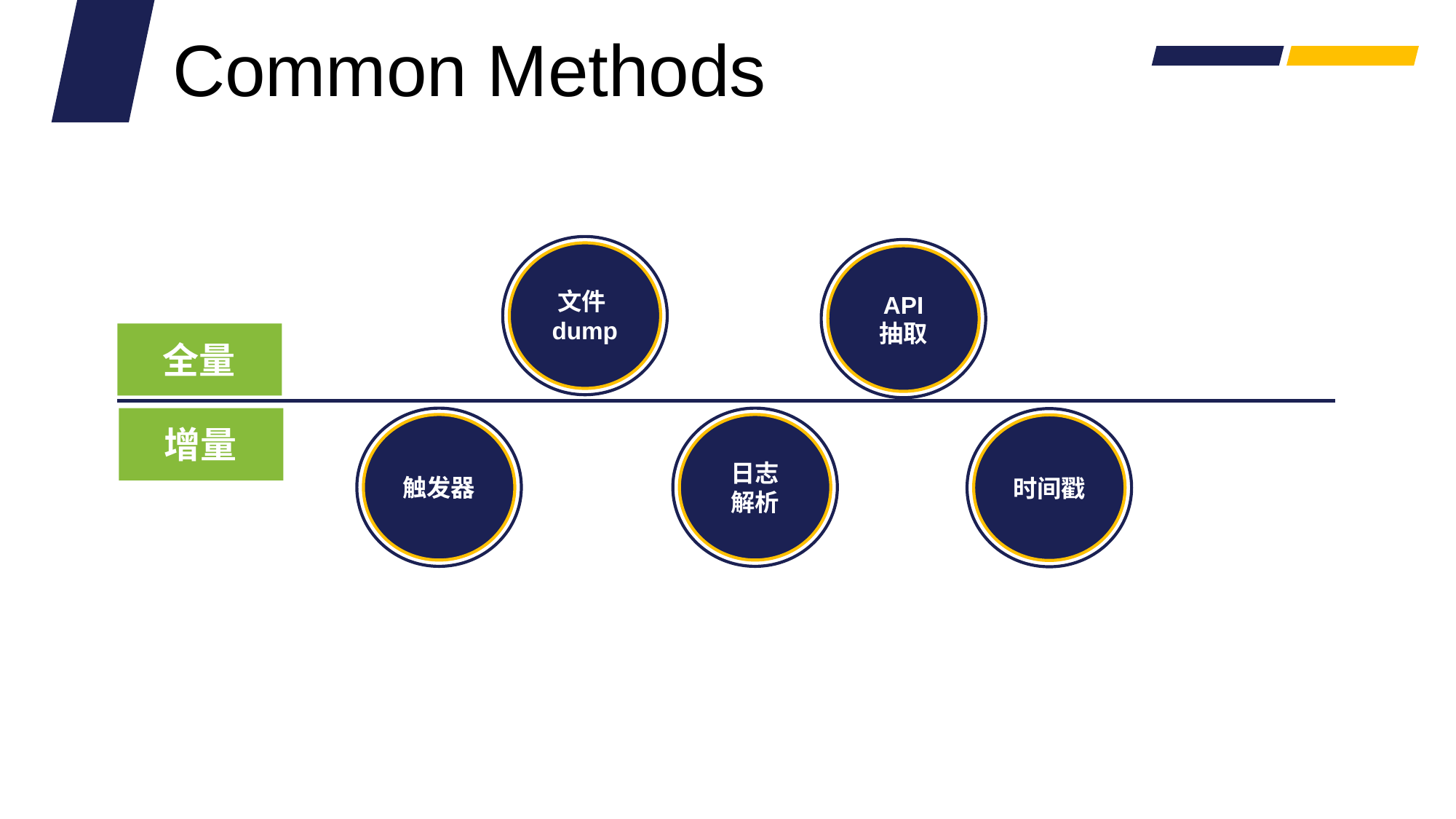

Common Methods

文件dump

API
抽取

全量

触发器

日志
解析

时间戳
增量